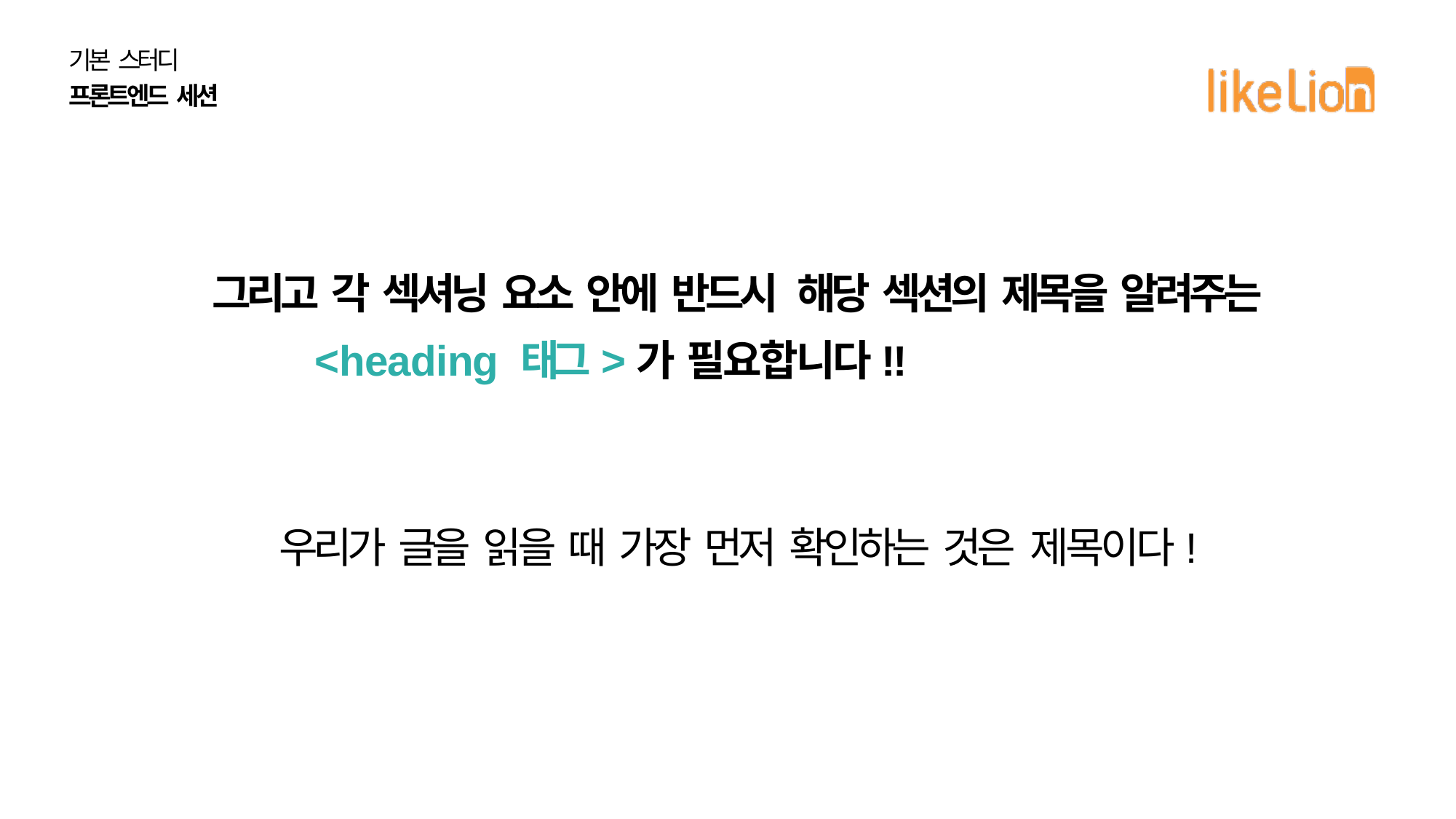

기본 스터디
프론트엔드 세션

그리고 각 섹셔닝 요소 안에 반드시 해당 섹션의 제목을 알려주는
<heading 태그>가 필요합니다!!

우리가 글을 읽을 때 가장 먼저 확인하는 것은  제목이다!